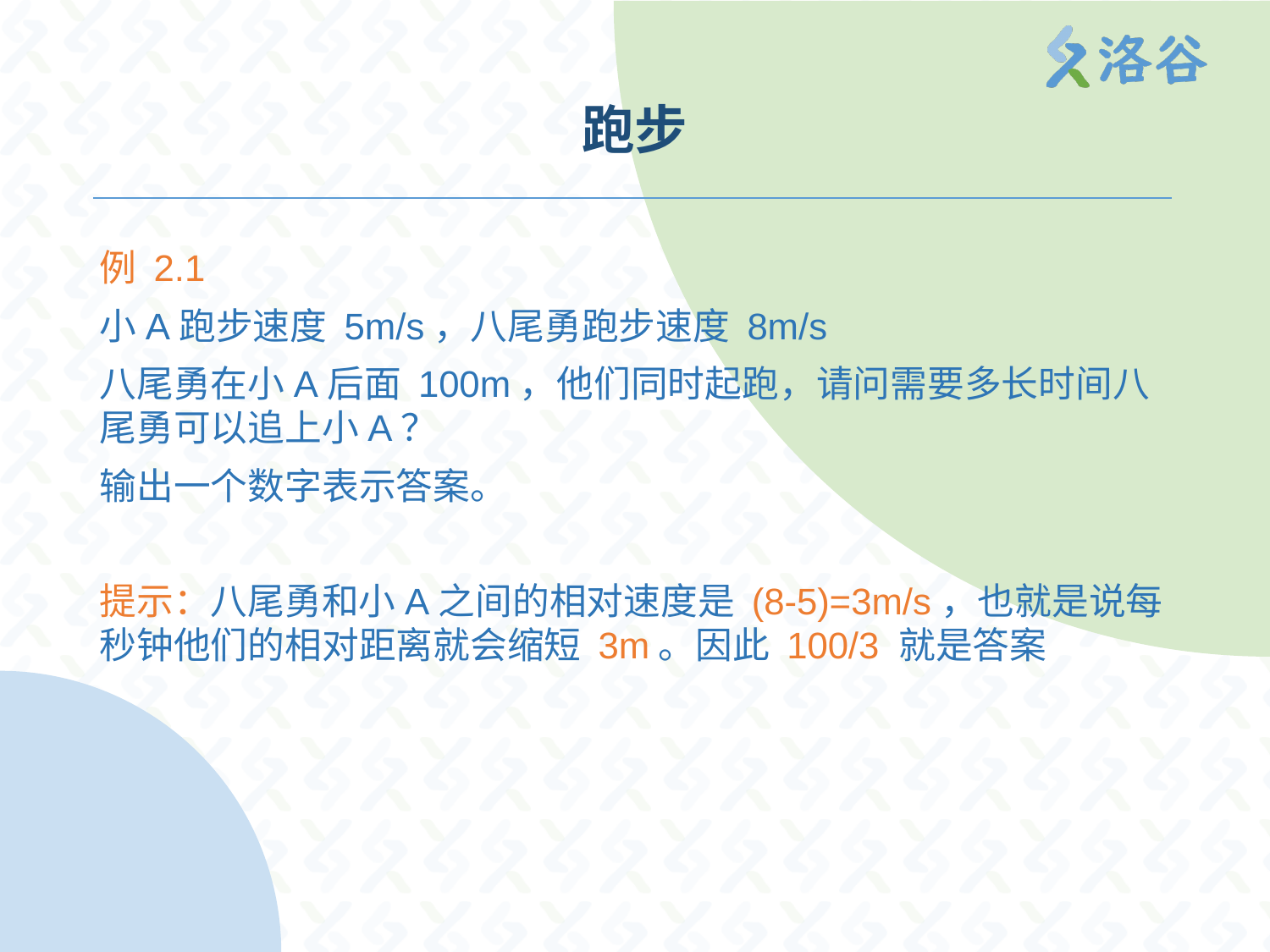

# 跑步
例 2.1
小A跑步速度 5m/s，八尾勇跑步速度 8m/s
八尾勇在小A后面 100m，他们同时起跑，请问需要多长时间八尾勇可以追上小A？
输出一个数字表示答案。

提示：八尾勇和小A之间的相对速度是 (8-5)=3m/s，也就是说每秒钟他们的相对距离就会缩短 3m。因此 100/3 就是答案